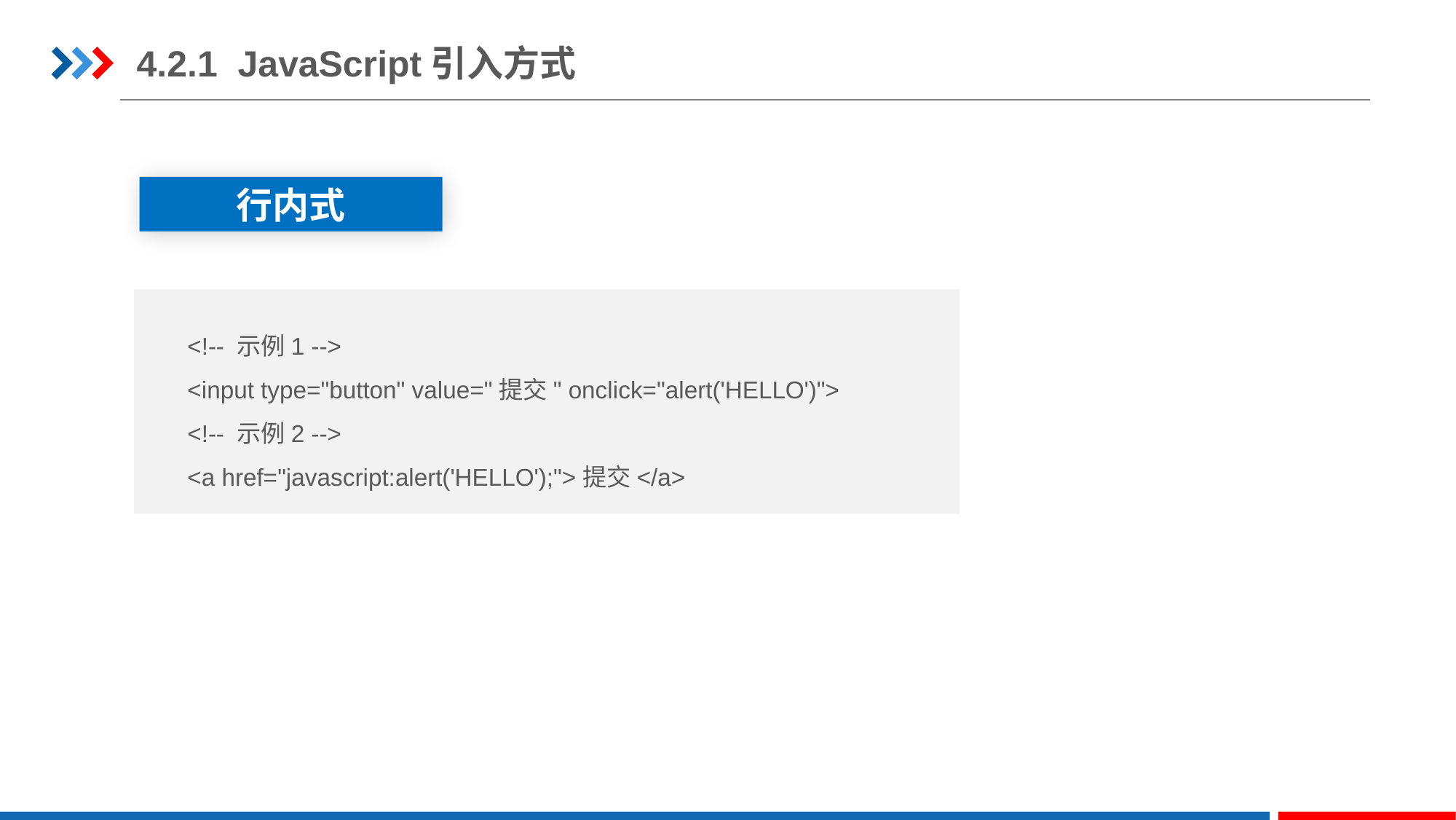

4.2.1  JavaScript引入方式
行内式

<!-- 示例1 -->
<input type="button" value="提交" onclick="alert('HELLO')">
<!-- 示例2 -->
<a href="javascript:alert('HELLO');">提交</a>